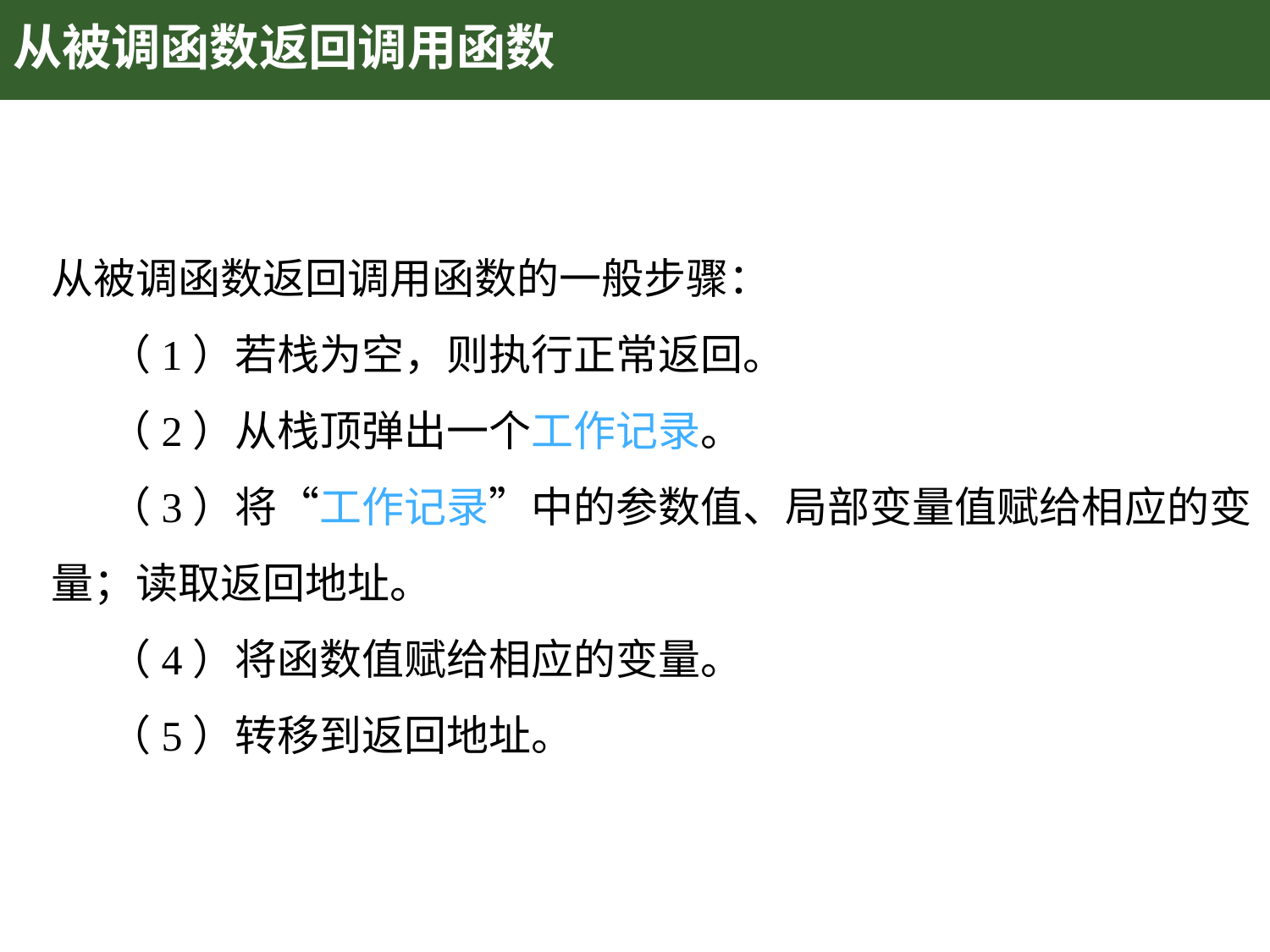

# 从被调函数返回调用函数
从被调函数返回调用函数的一般步骤：
     （1）若栈为空，则执行正常返回。
     （2）从栈顶弹出一个工作记录。
     （3）将“工作记录”中的参数值、局部变量值赋给相应的变量；读取返回地址。
     （4）将函数值赋给相应的变量。
     （5）转移到返回地址。